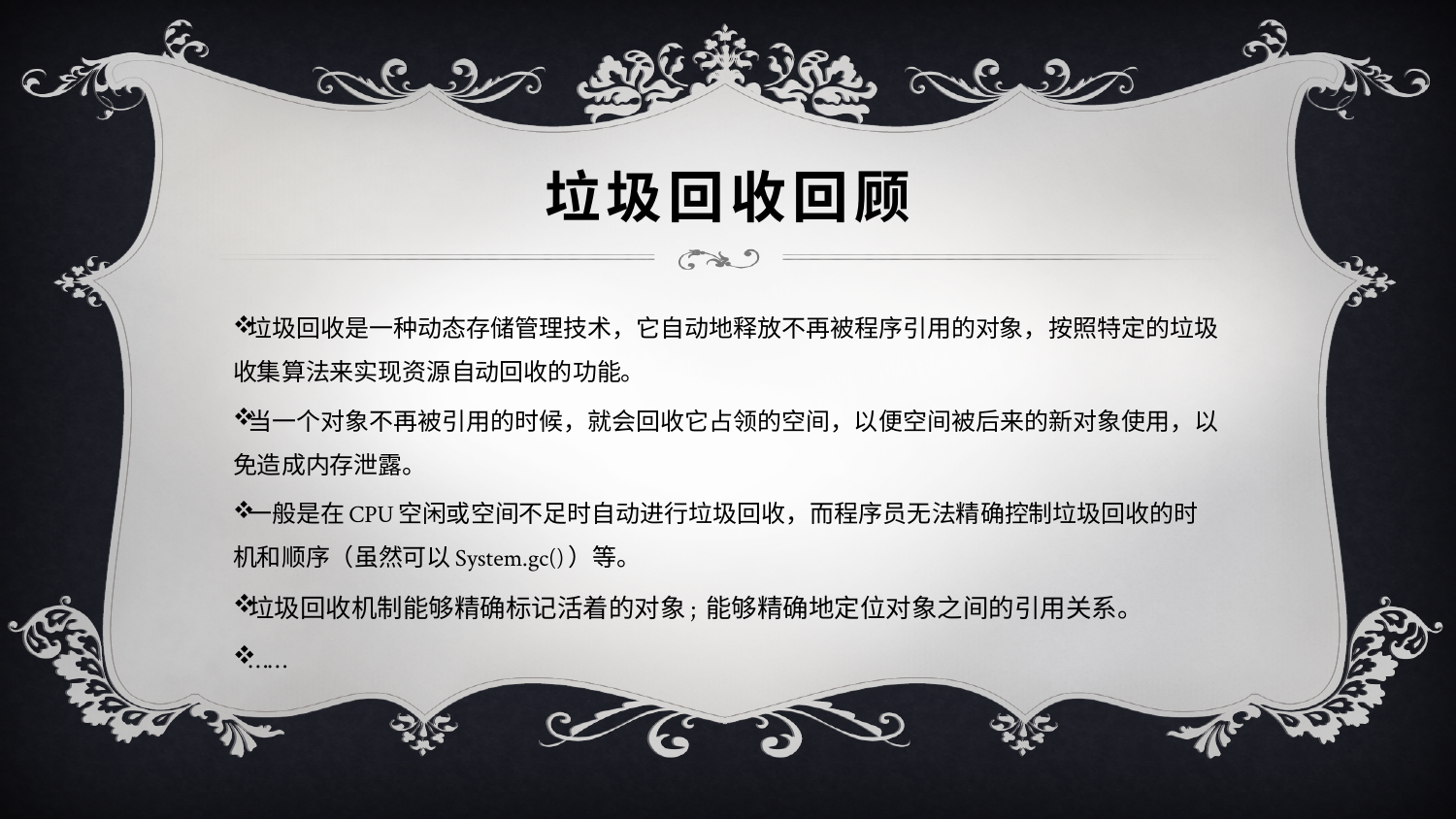

# 垃圾回收回顾
垃圾回收是一种动态存储管理技术，它自动地释放不再被程序引用的对象，按照特定的垃圾收集算法来实现资源自动回收的功能。
当一个对象不再被引用的时候，就会回收它占领的空间，以便空间被后来的新对象使用，以免造成内存泄露。
一般是在CPU空闲或空间不足时自动进行垃圾回收，而程序员无法精确控制垃圾回收的时机和顺序（虽然可以System.gc()）等。
垃圾回收机制能够精确标记活着的对象; 能够精确地定位对象之间的引用关系。
……